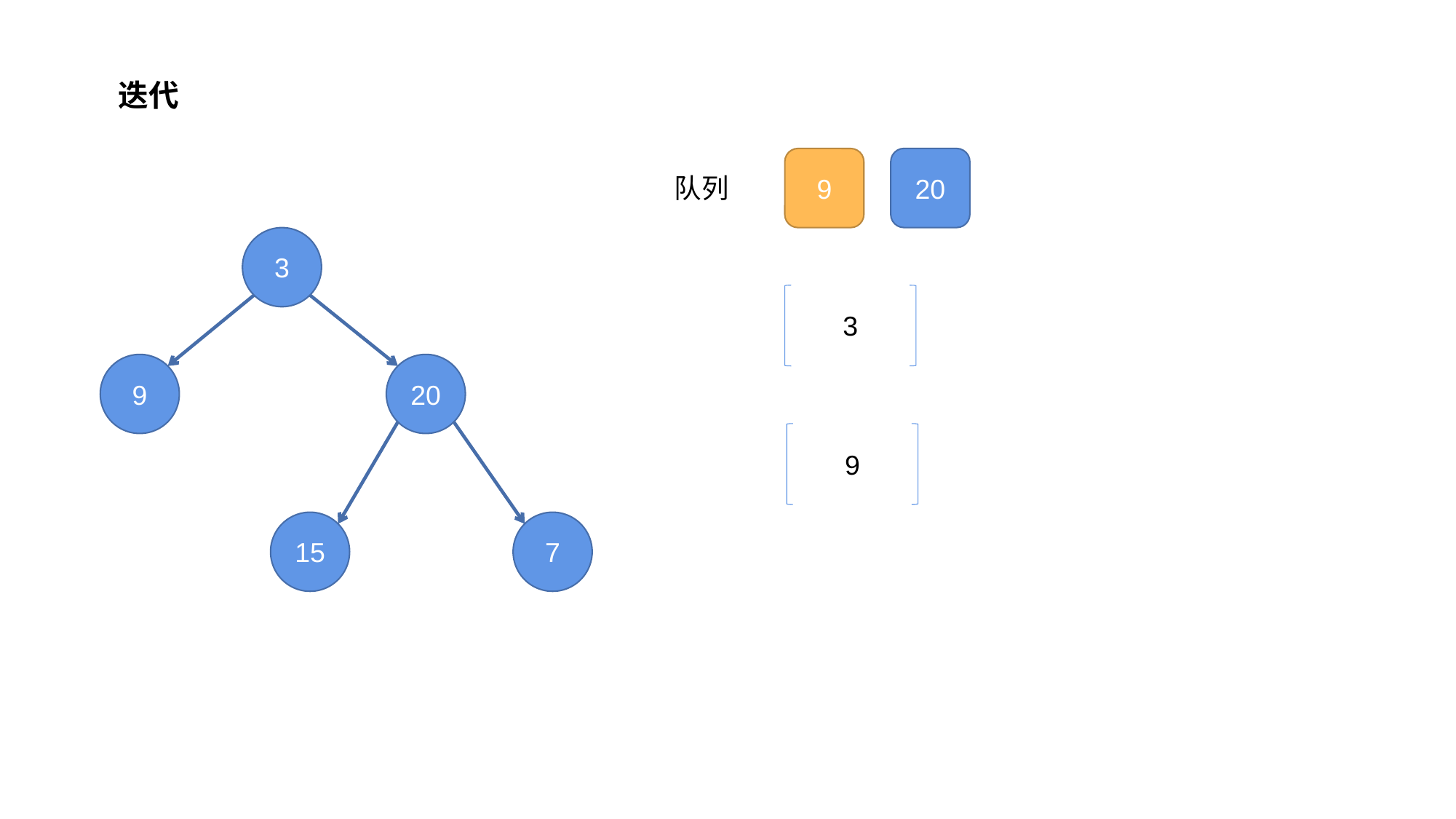

迭代
20
9
队列
3

3
9
20

9
15
7